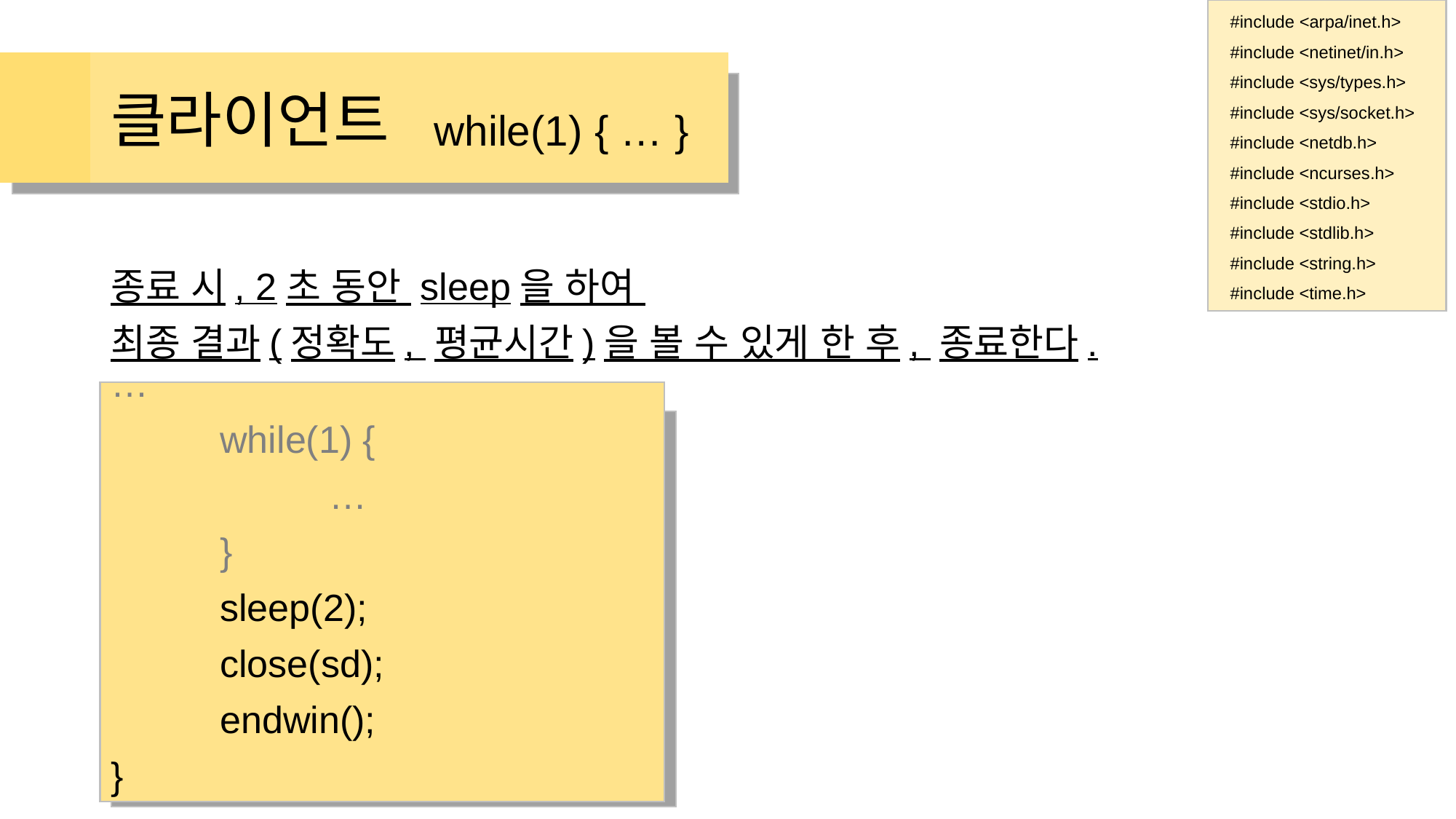

#include <arpa/inet.h>
#include <netinet/in.h>
#include <sys/types.h>
#include <sys/socket.h>
#include <netdb.h>
#include <ncurses.h>
#include <stdio.h>
#include <stdlib.h>
#include <string.h>
#include <time.h>
# 클라이언트

while(1) { … }
종료 시, 2초 동안 sleep을 하여
최종 결과(정확도, 평균시간)을 볼 수 있게 한 후, 종료한다.
…
	while(1) {
		…
	}
	sleep(2);
	close(sd);
	endwin();
}

%